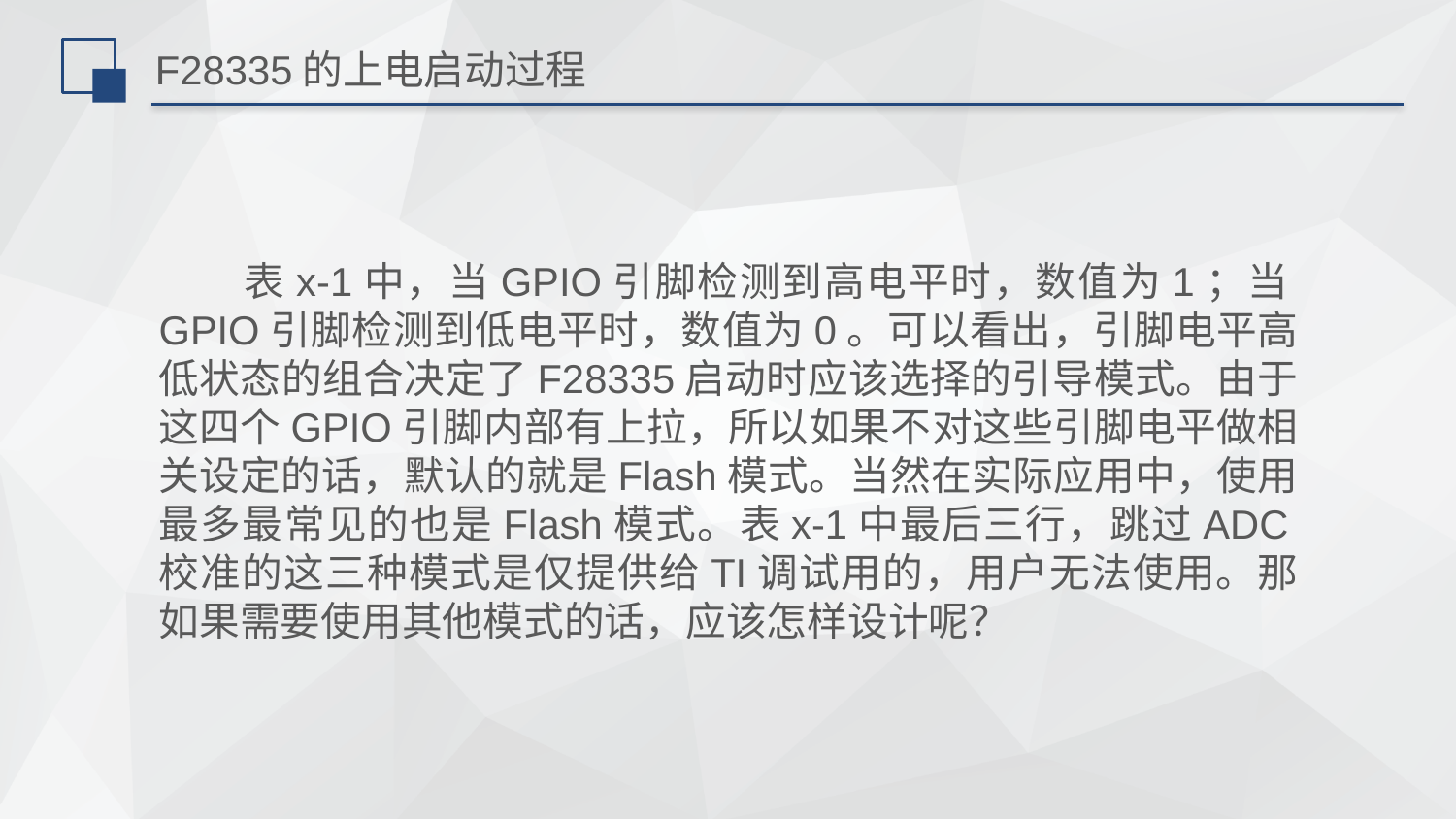

# F28335的上电启动过程
表x-1中，当GPIO引脚检测到高电平时，数值为1；当GPIO引脚检测到低电平时，数值为0。可以看出，引脚电平高低状态的组合决定了F28335启动时应该选择的引导模式。由于这四个GPIO引脚内部有上拉，所以如果不对这些引脚电平做相关设定的话，默认的就是Flash模式。当然在实际应用中，使用最多最常见的也是Flash模式。表x-1中最后三行，跳过ADC校准的这三种模式是仅提供给TI调试用的，用户无法使用。那如果需要使用其他模式的话，应该怎样设计呢？